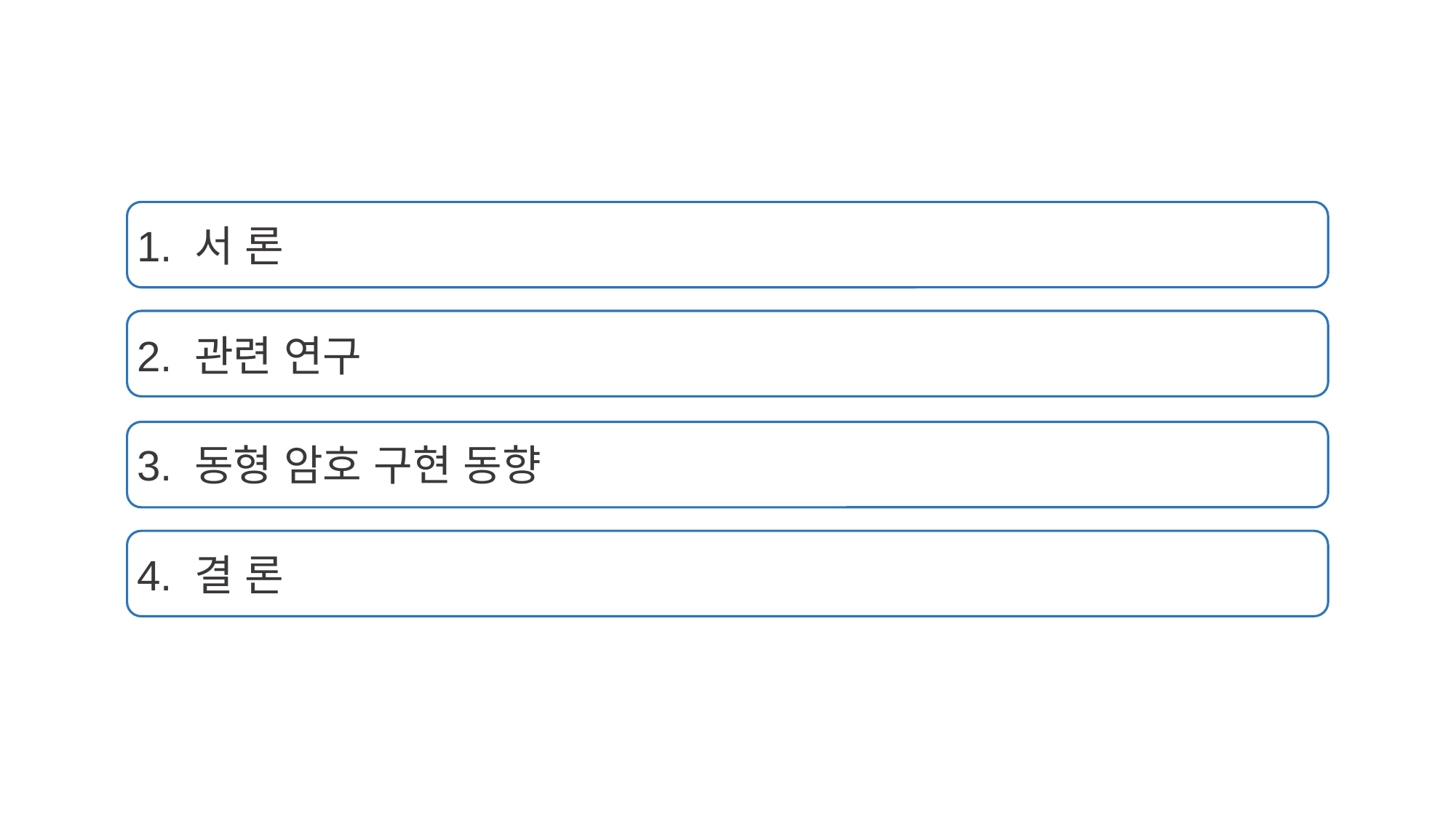

1. 서 론
2. 관련 연구
3. 동형 암호 구현 동향
4. 결 론